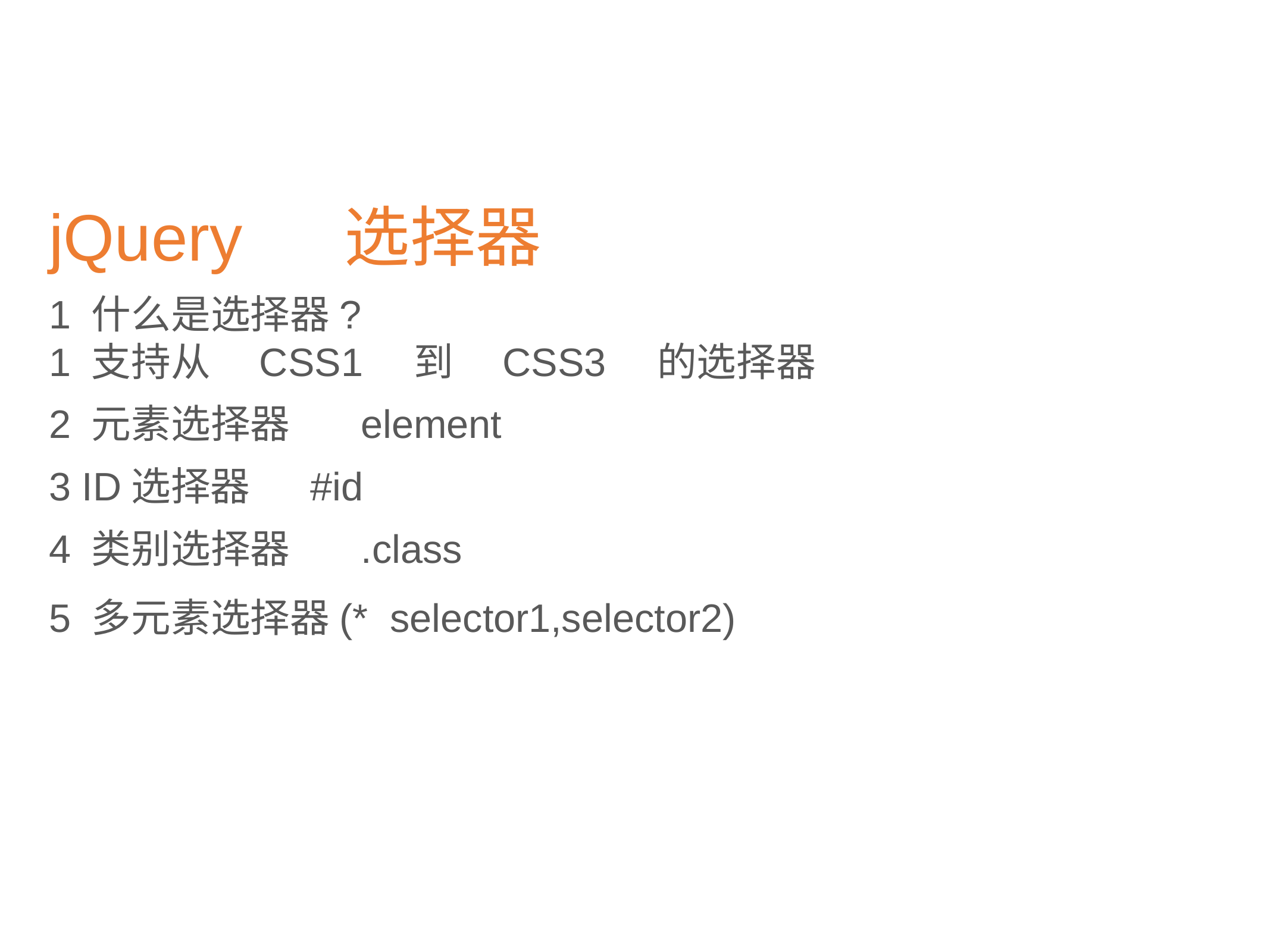

jQuery  选择器 
1 什么是选择器?  
1 支持从  CSS1  到  CSS3  的选择器 
2 元素选择器    element 
3 ID选择器   #id 
4 类别选择器    .class 
5 多元素选择器(*  selector1,selector2)